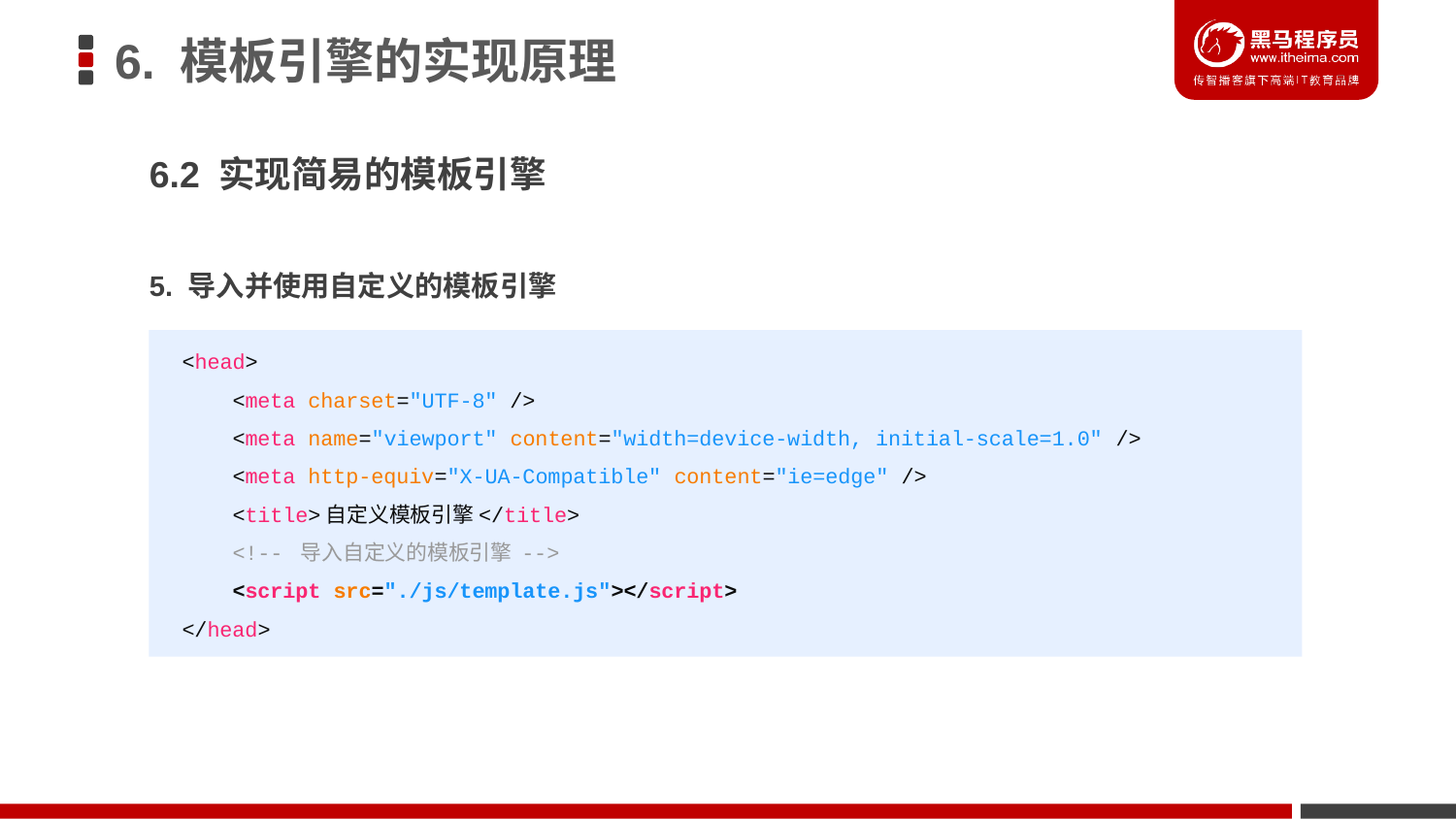

# 6. 模板引擎的实现原理
6.2 实现简易的模板引擎
5. 导入并使用自定义的模板引擎
<head>
    <meta charset="UTF-8" />
    <meta name="viewport" content="width=device-width, initial-scale=1.0" />
    <meta http-equiv="X-UA-Compatible" content="ie=edge" />
    <title>自定义模板引擎</title>
    <!-- 导入自定义的模板引擎 -->
    <script src="./js/template.js"></script>
</head>